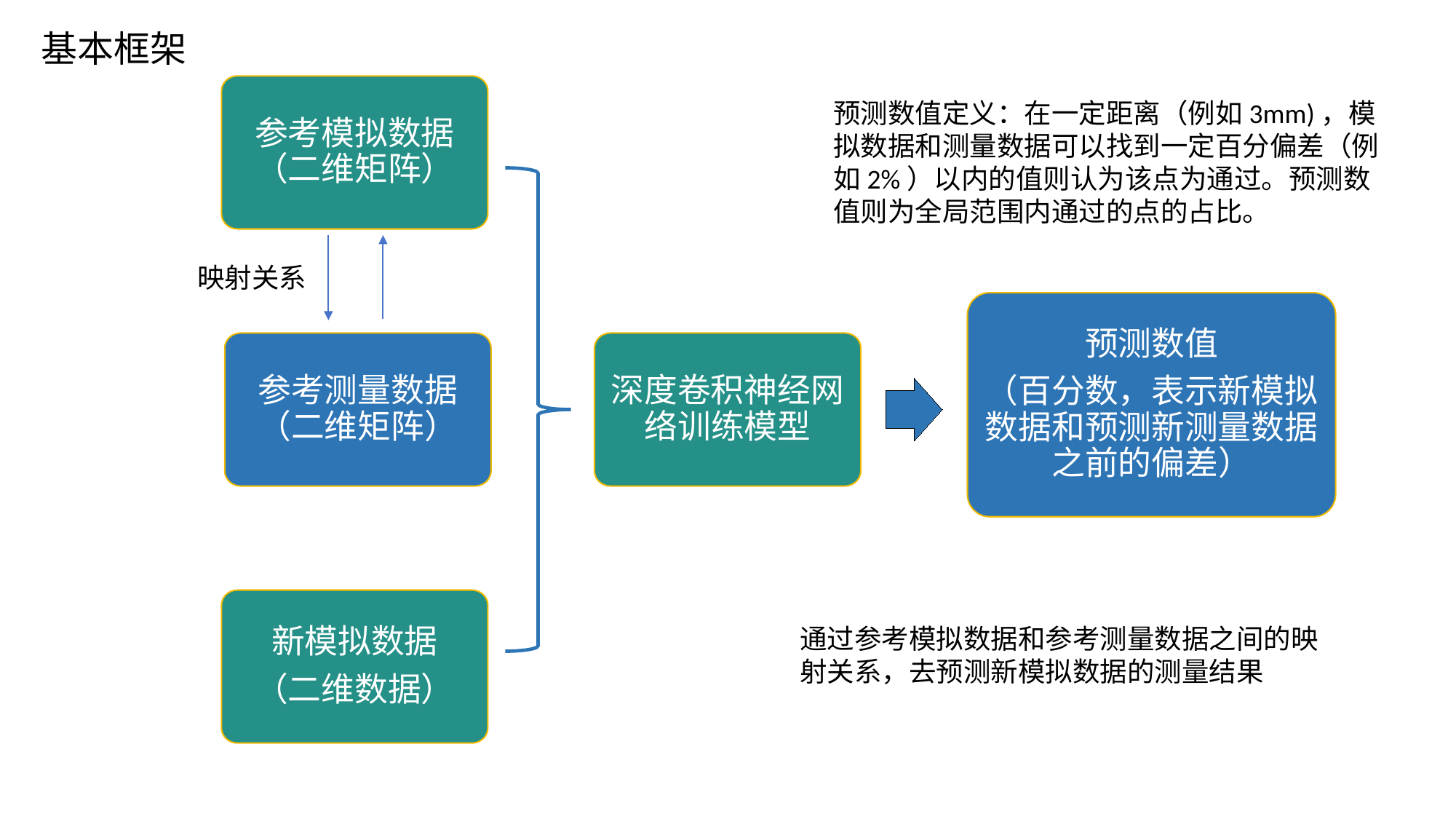

基本框架
参考模拟数据（二维矩阵）

预测数值
（百分数，表示新模拟数据和预测新测量数据之前的偏差）
参考测量数据（二维矩阵）
深度卷积神经网络训练模型

新模拟数据
（二维数据）
预测数值定义：在一定距离（例如3mm)，模拟数据和测量数据可以找到一定百分偏差（例如2%）以内的值则认为该点为通过。预测数值则为全局范围内通过的点的占比。
映射关系
通过参考模拟数据和参考测量数据之间的映射关系，去预测新模拟数据的测量结果